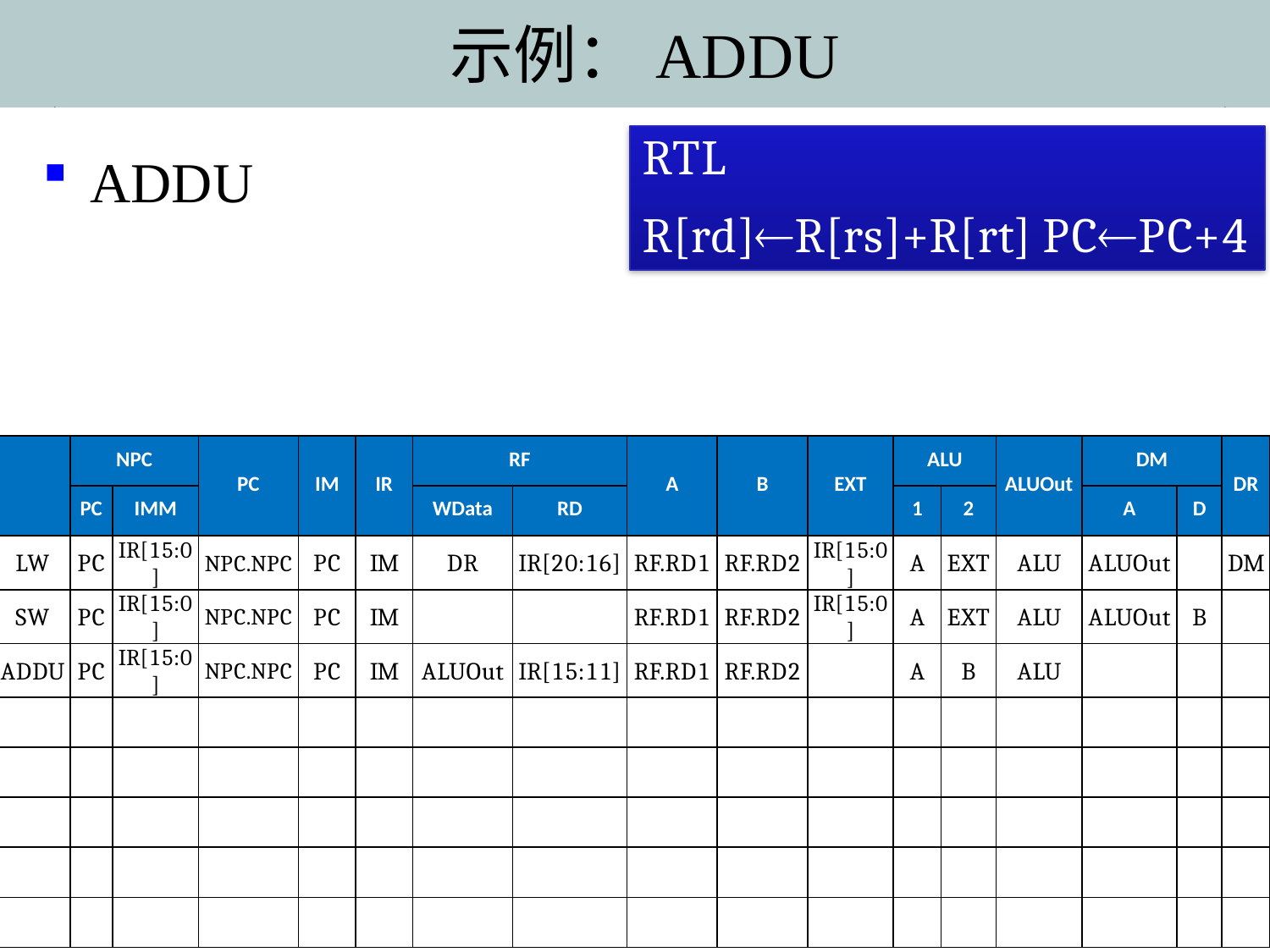

# 示例：ADDU
ADDU
RTL
R[rd]←R[rs]+R[rt] PC←PC+4
|  | NPC |  | PC | IM | IR | RF |  | A | B | EXT | ALU |  | ALUOut | DM |  | DR |
| --- | --- | --- | --- | --- | --- | --- | --- | --- | --- | --- | --- | --- | --- | --- | --- | --- |
|  | PC | IMM |  |  |  | WData | RD |  |  |  | 1 | 2 |  | A | D |  |
| LW | PC | IR[15:0] | NPC.NPC | PC | IM | DR | IR[20:16] | RF.RD1 | RF.RD2 | IR[15:0] | A | EXT | ALU | ALUOut |  | DM |
| SW | PC | IR[15:0] | NPC.NPC | PC | IM |  |  | RF.RD1 | RF.RD2 | IR[15:0] | A | EXT | ALU | ALUOut | B |  |
| ADDU | PC | IR[15:0] | NPC.NPC | PC | IM | ALUOut | IR[15:11] | RF.RD1 | RF.RD2 |  | A | B | ALU |  |  |  |
|  |  |  |  |  |  |  |  |  |  |  |  |  |  |  |  |  |
|  |  |  |  |  |  |  |  |  |  |  |  |  |  |  |  |  |
|  |  |  |  |  |  |  |  |  |  |  |  |  |  |  |  |  |
|  |  |  |  |  |  |  |  |  |  |  |  |  |  |  |  |  |
|  |  |  |  |  |  |  |  |  |  |  |  |  |  |  |  |  |